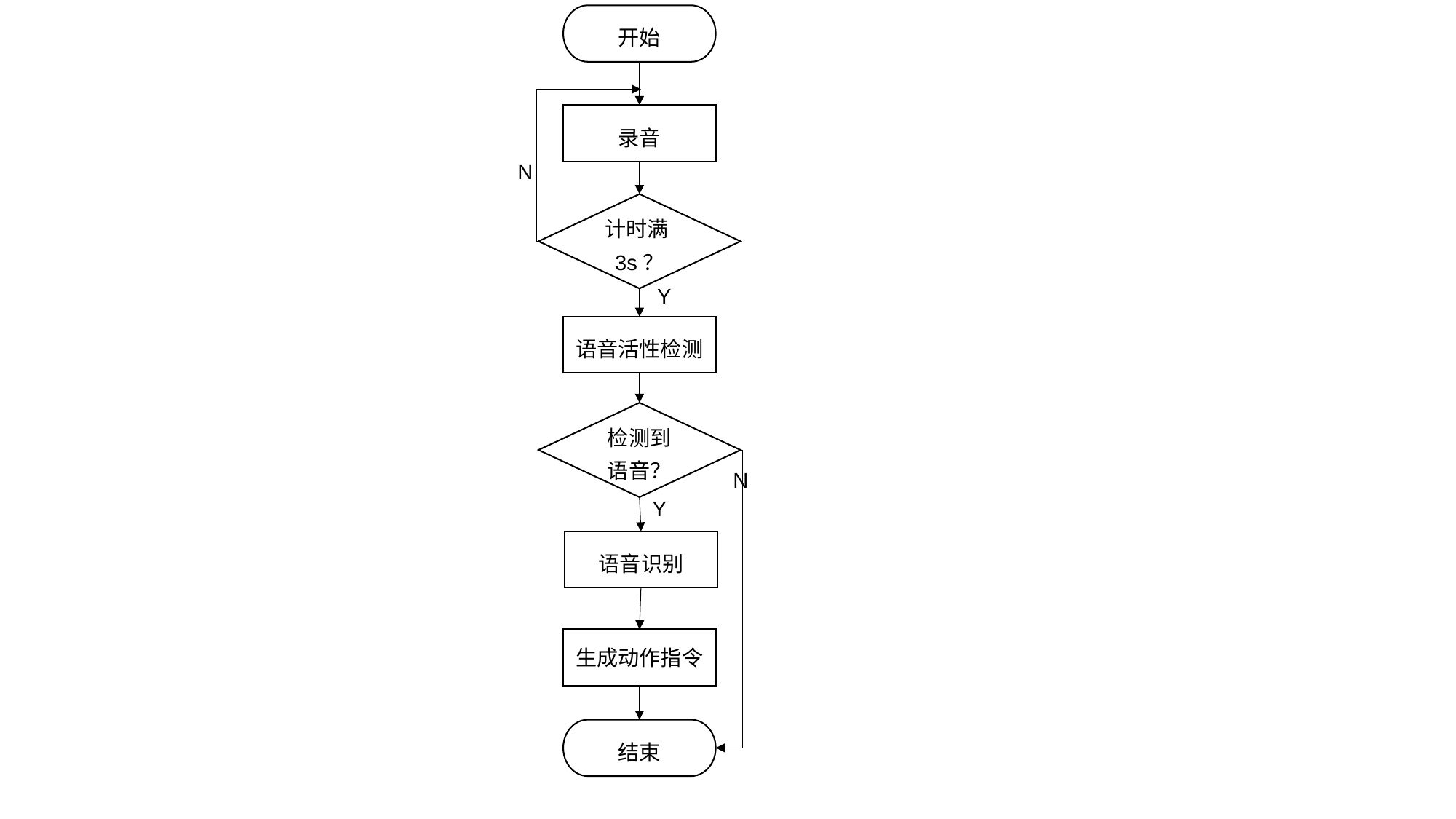

开始
录音
N
计时满3s？
Y
语音活性检测
检测到语音？
N
Y
语音识别
生成动作指令
结束